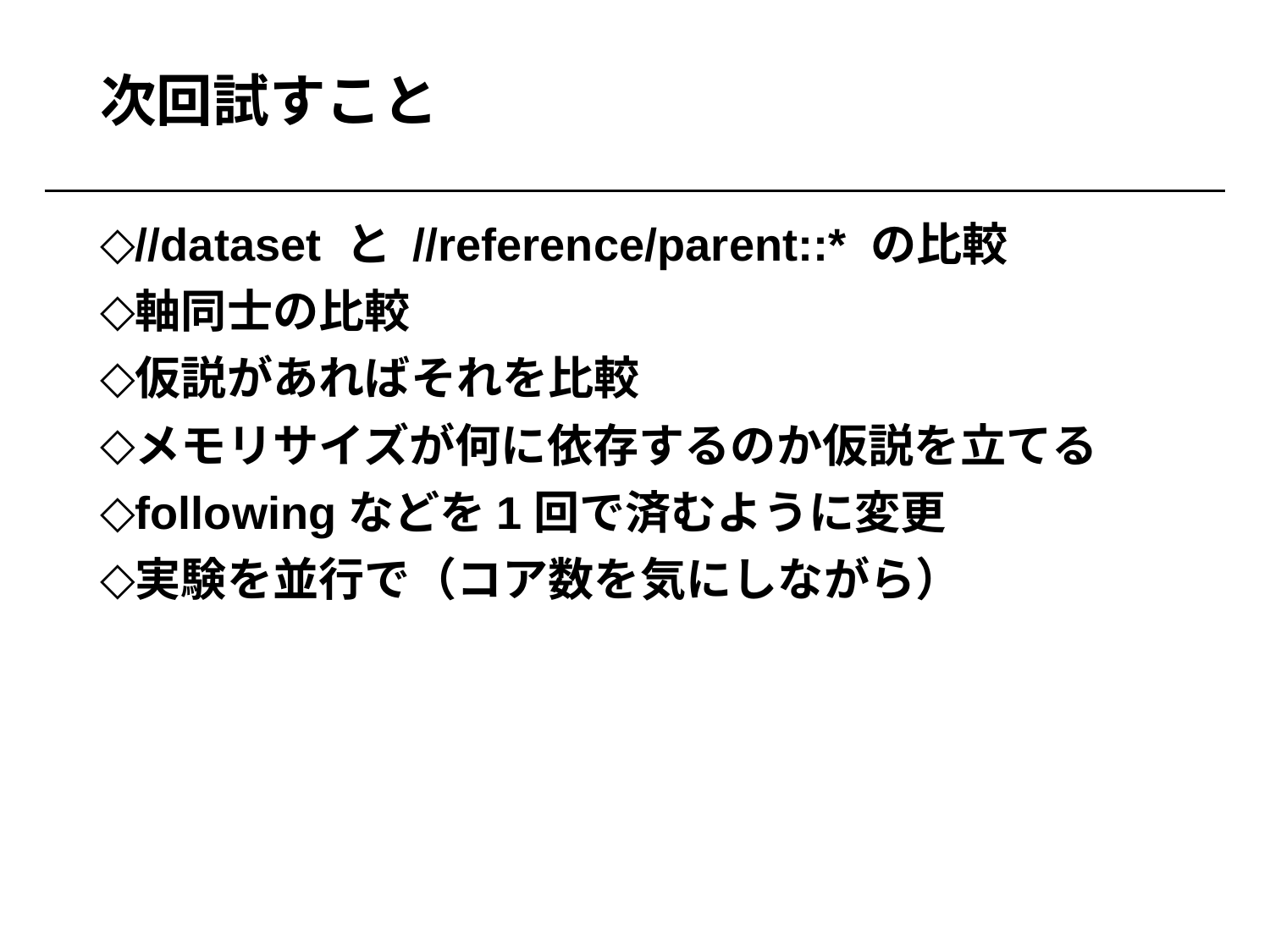

# 次回試すこと
//dataset と //reference/parent::* の比較
軸同士の比較
仮説があればそれを比較
メモリサイズが何に依存するのか仮説を立てる
followingなどを1回で済むように変更
実験を並行で（コア数を気にしながら）